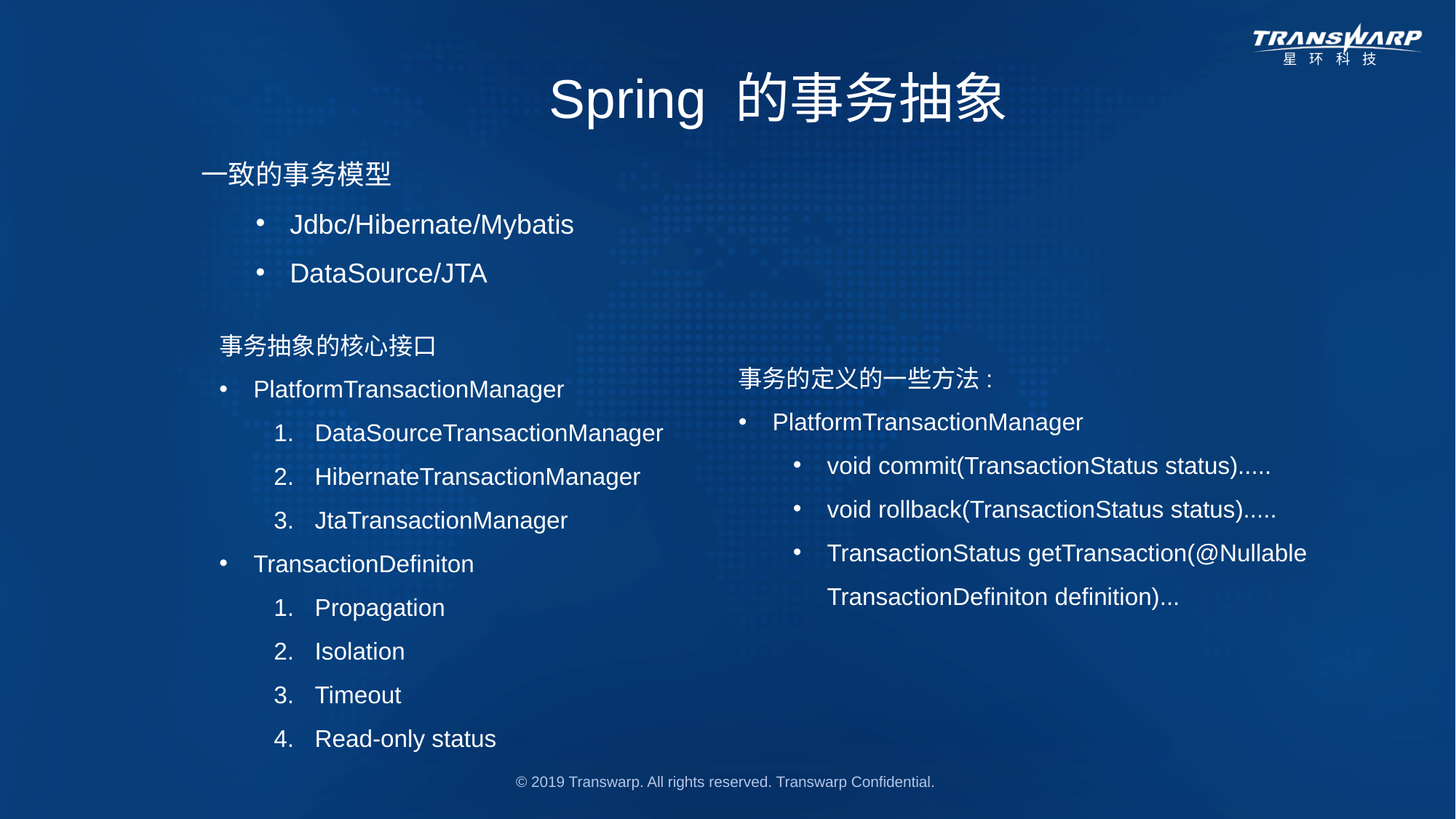

Spring 的事务抽象
一致的事务模型
Jdbc/Hibernate/Mybatis
DataSource/JTA

事务抽象的核心接口
PlatformTransactionManager
DataSourceTransactionManager
HibernateTransactionManager
JtaTransactionManager
TransactionDefiniton
Propagation
Isolation
Timeout
Read-only status

事务的定义的一些方法:
PlatformTransactionManager
void commit(TransactionStatus status).....
void rollback(TransactionStatus status).....
TransactionStatus getTransaction(@Nullable TransactionDefiniton definition)...

© 2019 Transwarp. All rights reserved. Transwarp Confidential.